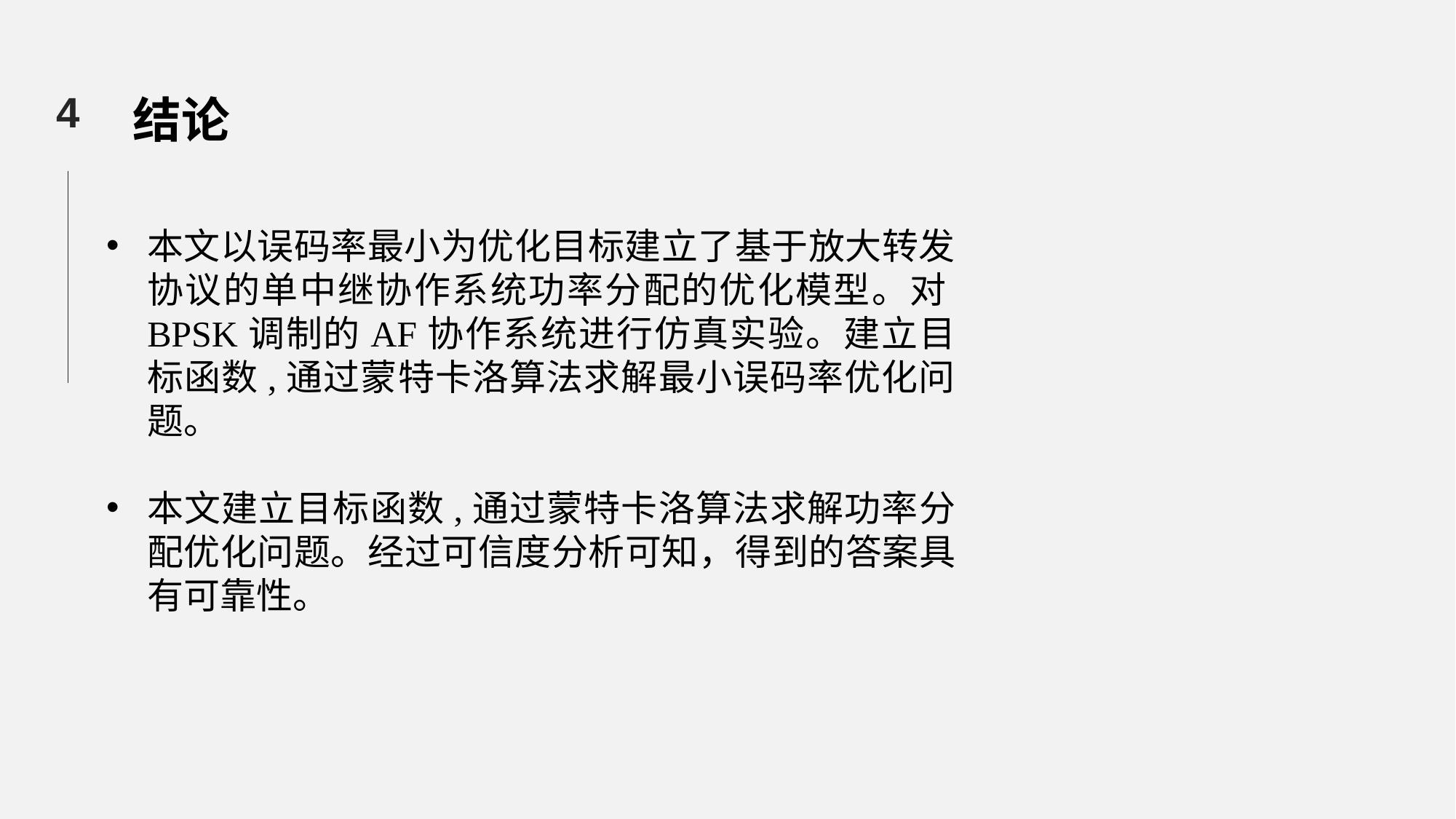

4
结论
本文以误码率最小为优化目标建立了基于放大转发协议的单中继协作系统功率分配的优化模型。对BPSK调制的AF协作系统进行仿真实验。建立目标函数,通过蒙特卡洛算法求解最小误码率优化问题。

本文建立目标函数,通过蒙特卡洛算法求解功率分配优化问题。经过可信度分析可知，得到的答案具有可靠性。